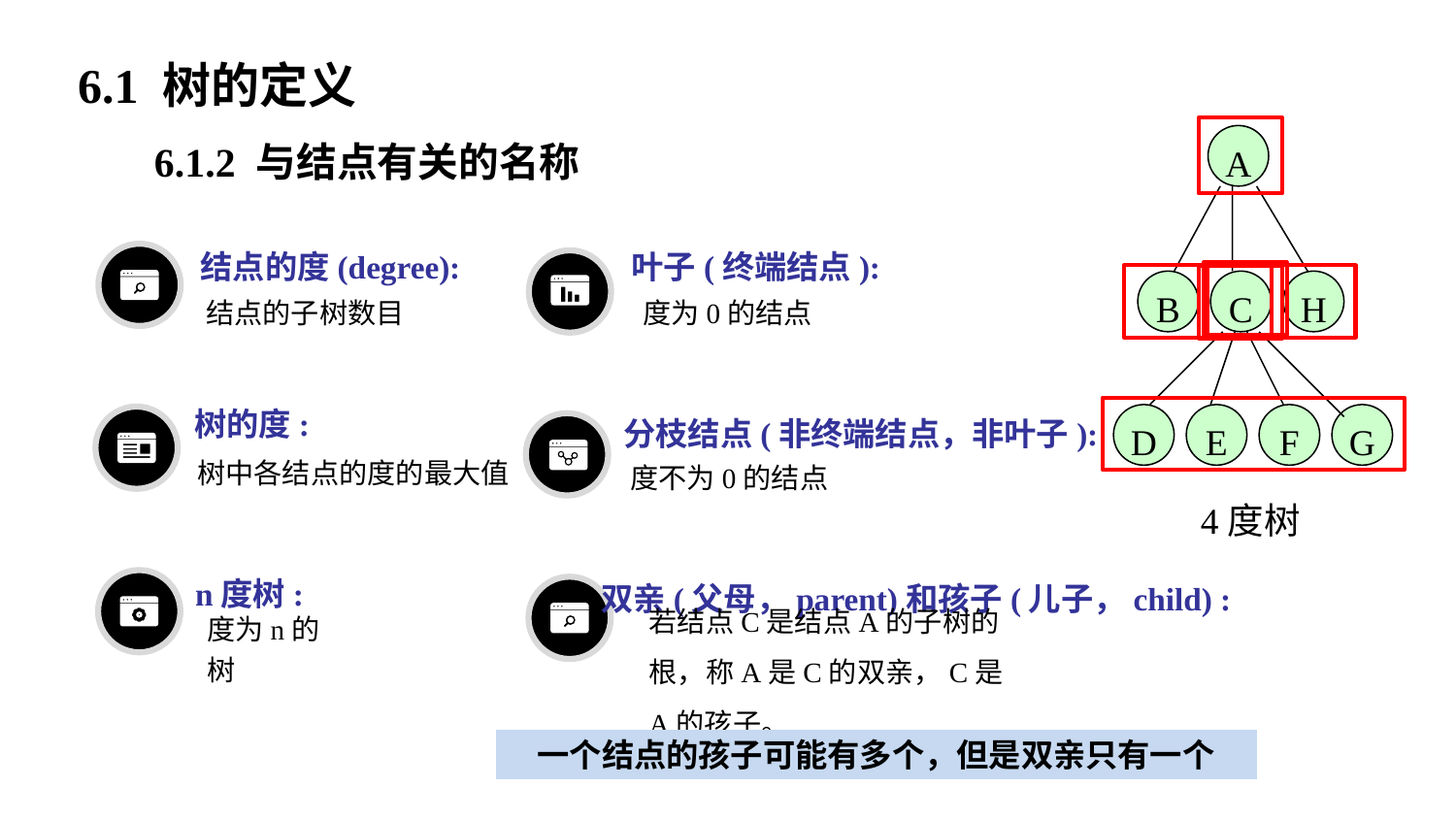

6.1 树的定义
6.1.2 与结点有关的名称

A

B
C
H

D
E
F
G
结点的度(degree):
叶子(终端结点):

结点的子树数目
度为0的结点

树的度:
分枝结点(非终端结点，非叶子):

树中各结点的度的最大值

度不为0的结点

4度树
双亲(父母，parent)和孩子(儿子，child) :
n度树:

度为n的树
若结点C是结点A的子树的根，称A是C的双亲，C是A的孩子。
一个结点的孩子可能有多个，但是双亲只有一个